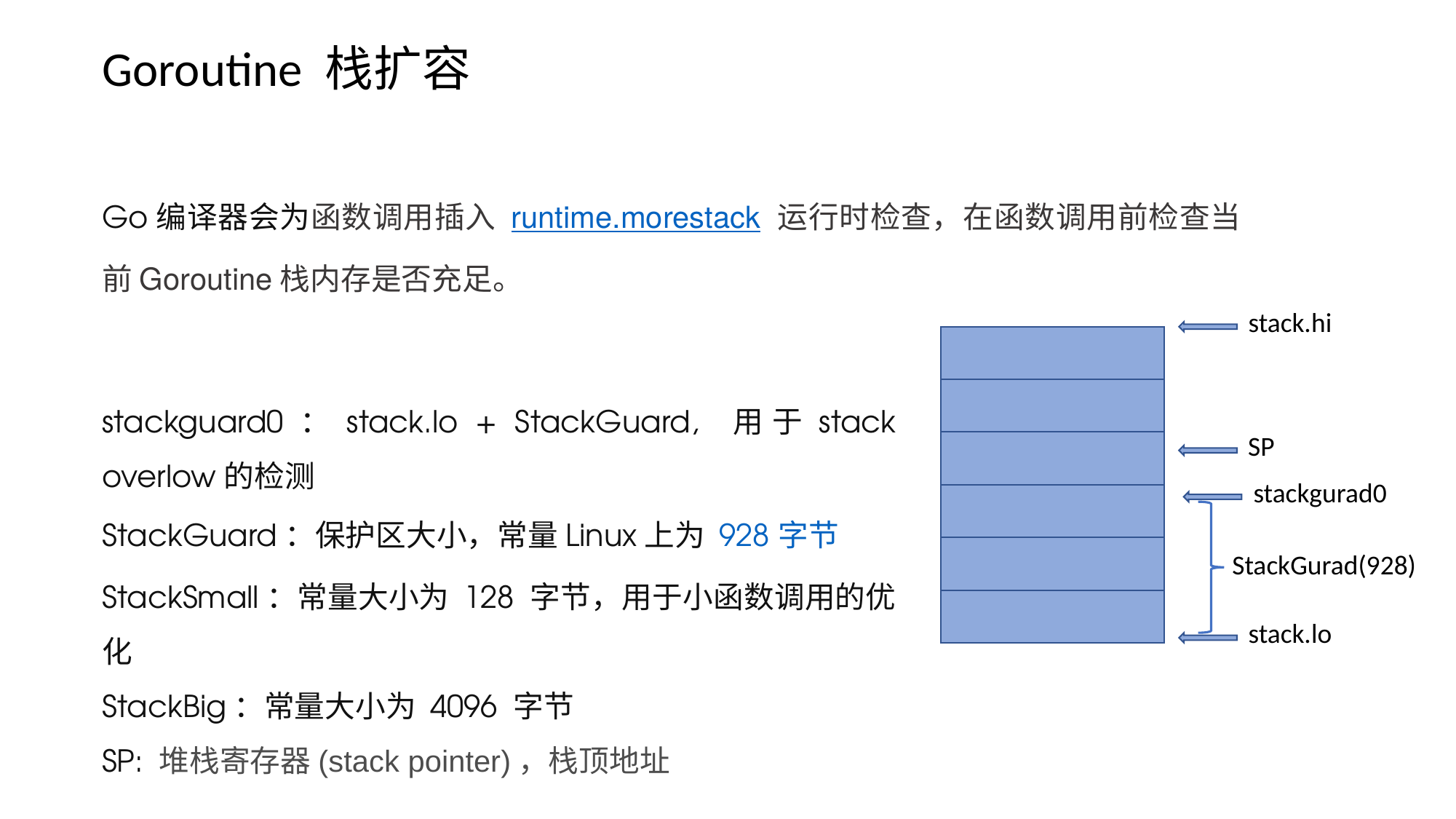

# Goroutine 栈扩容
Go编译器会为函数调用插入 runtime.morestack 运行时检查，在函数调用前检查当前Goroutine栈内存是否充足。
stack.hi

stackguard0：stack.lo + StackGuard, 用于stack overlow的检测
StackGuard：保护区大小，常量Linux上为 928 字节
StackSmall：常量大小为 128 字节，用于小函数调用的优化
StackBig：常量大小为 4096 字节
SP: 堆栈寄存器(stack pointer)，栈顶地址

SP

stackgurad0

StackGurad(928)

stack.lo